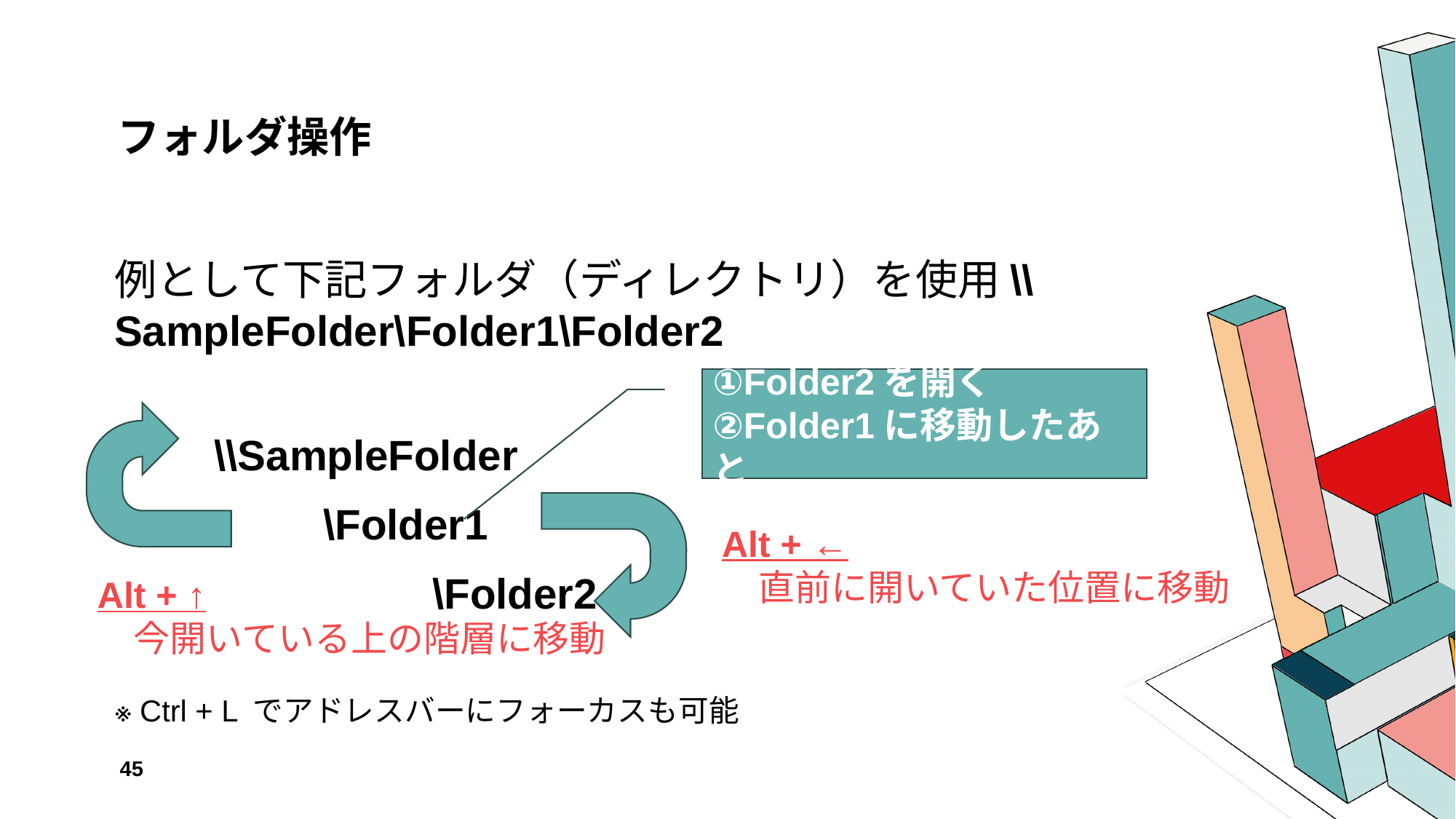

# フォルダ操作
例として下記フォルダ（ディレクトリ）を使用\\SampleFolder\Folder1\Folder2
①Folder2を開く
②Folder1に移動したあと

\\SampleFolder
	\Folder1
		\Folder2

Alt + ←
　直前に開いていた位置に移動
Alt + ↑
　今開いている上の階層に移動
※Ctrl + L でアドレスバーにフォーカスも可能
45